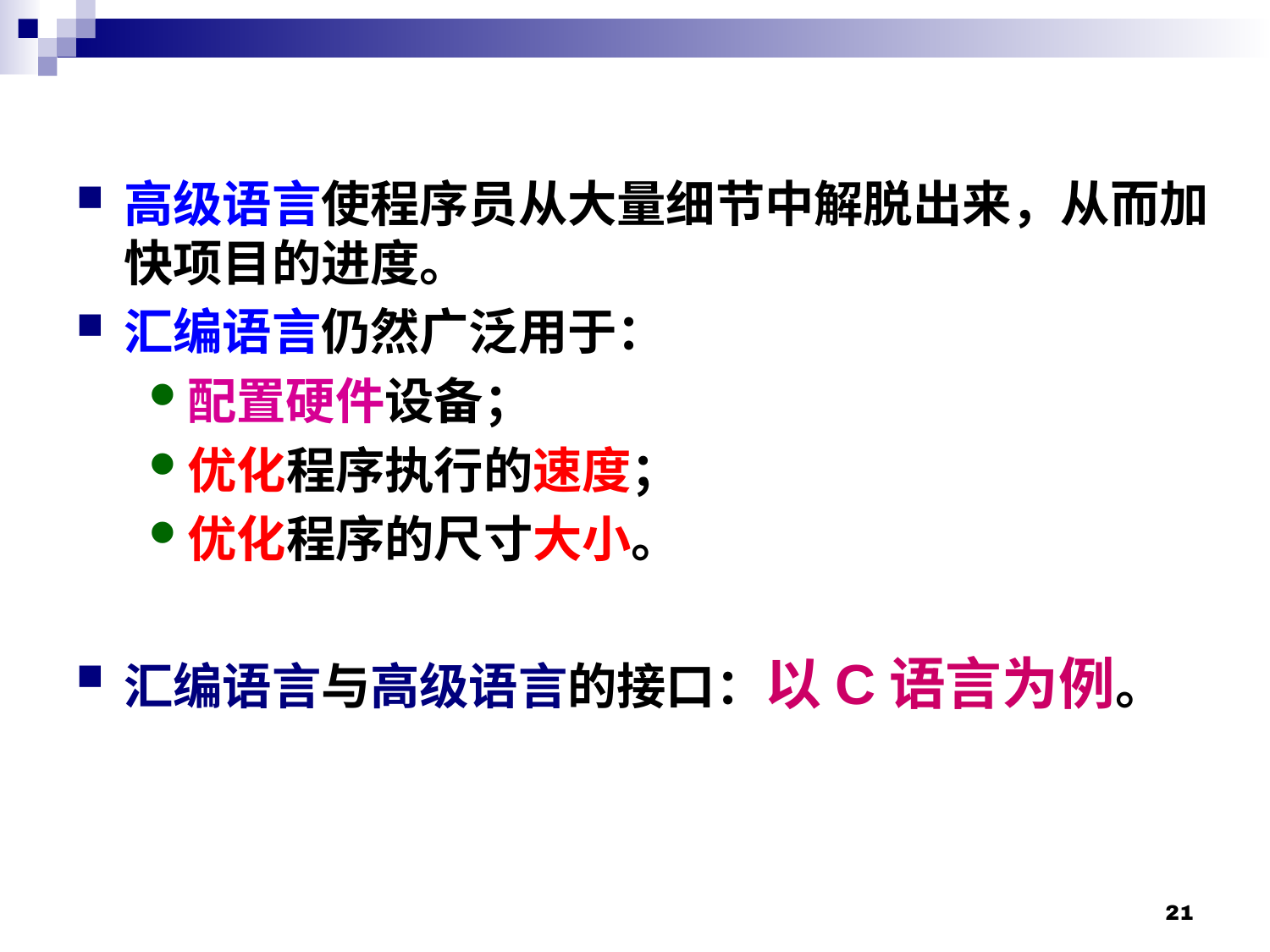

高级语言使程序员从大量细节中解脱出来，从而加快项目的进度。
汇编语言仍然广泛用于：
配置硬件设备；
优化程序执行的速度；
优化程序的尺寸大小。

汇编语言与高级语言的接口：以C语言为例。
21